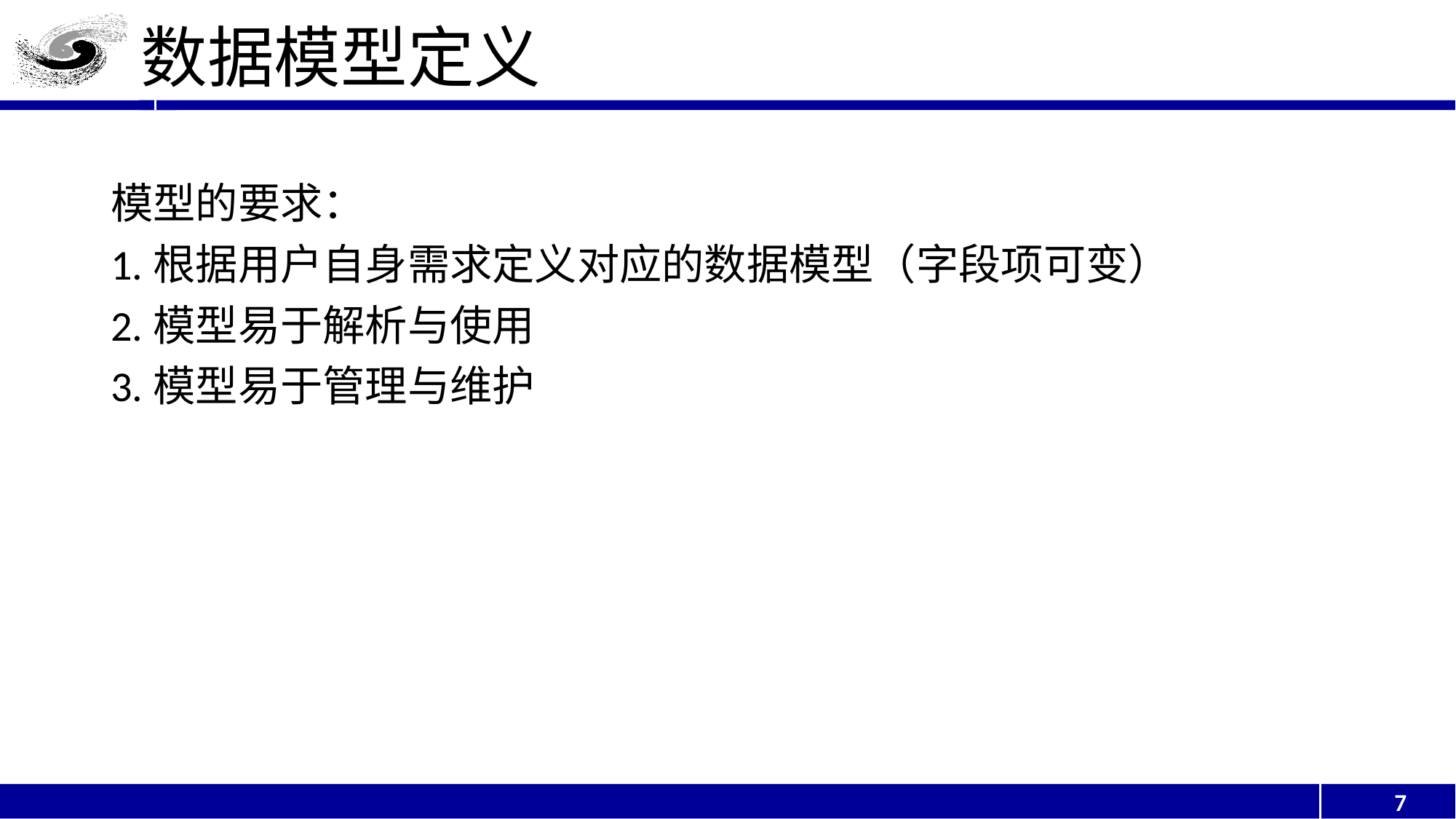

# 数据模型定义
模型的要求：
1.根据用户自身需求定义对应的数据模型（字段项可变）
2.模型易于解析与使用
3.模型易于管理与维护